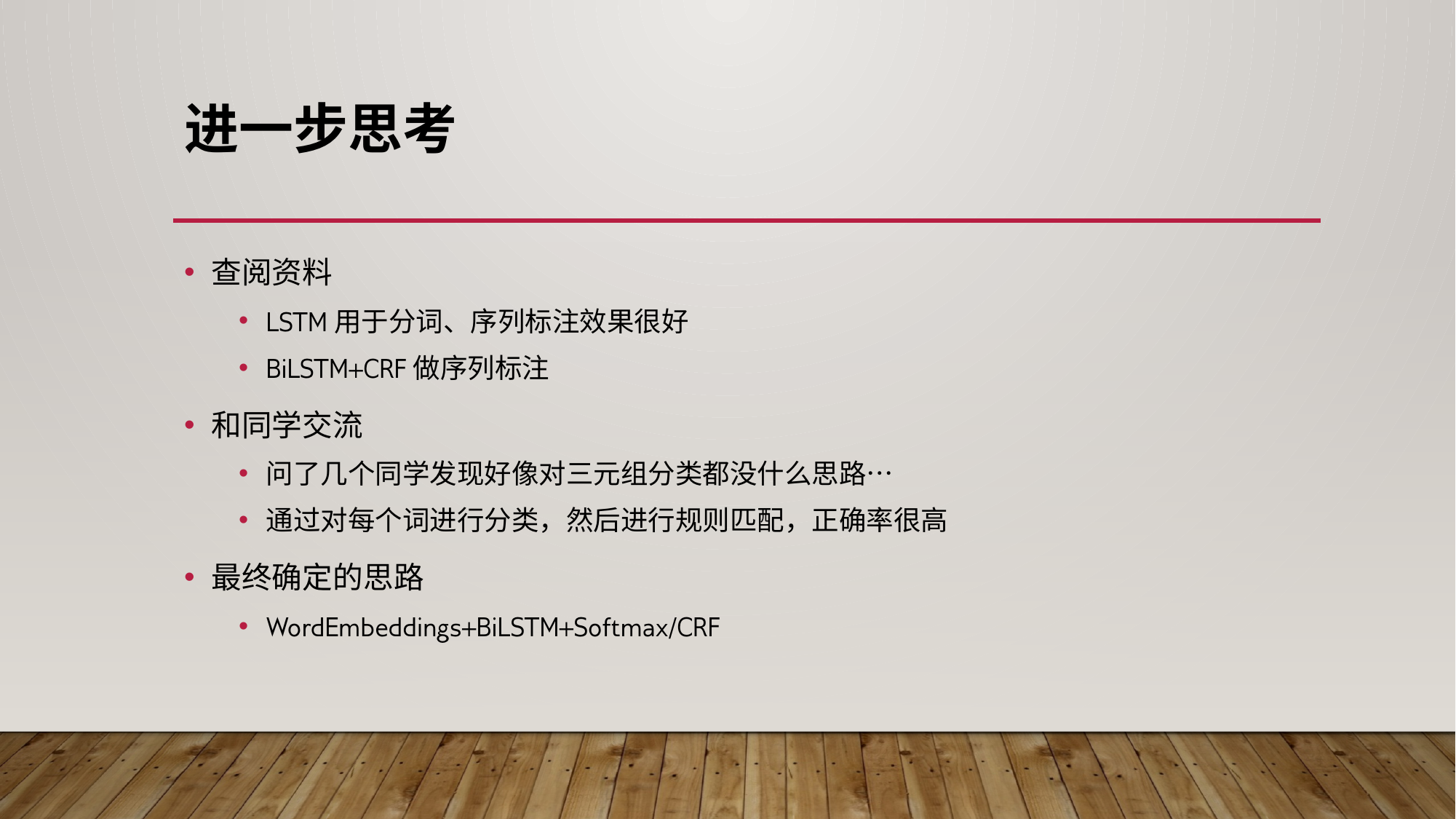

# 进一步思考
查阅资料
LSTM用于分词、序列标注效果很好
BiLSTM+CRF做序列标注
和同学交流
问了几个同学发现好像对三元组分类都没什么思路…
通过对每个词进行分类，然后进行规则匹配，正确率很高
最终确定的思路
WordEmbeddings+BiLSTM+Softmax/CRF